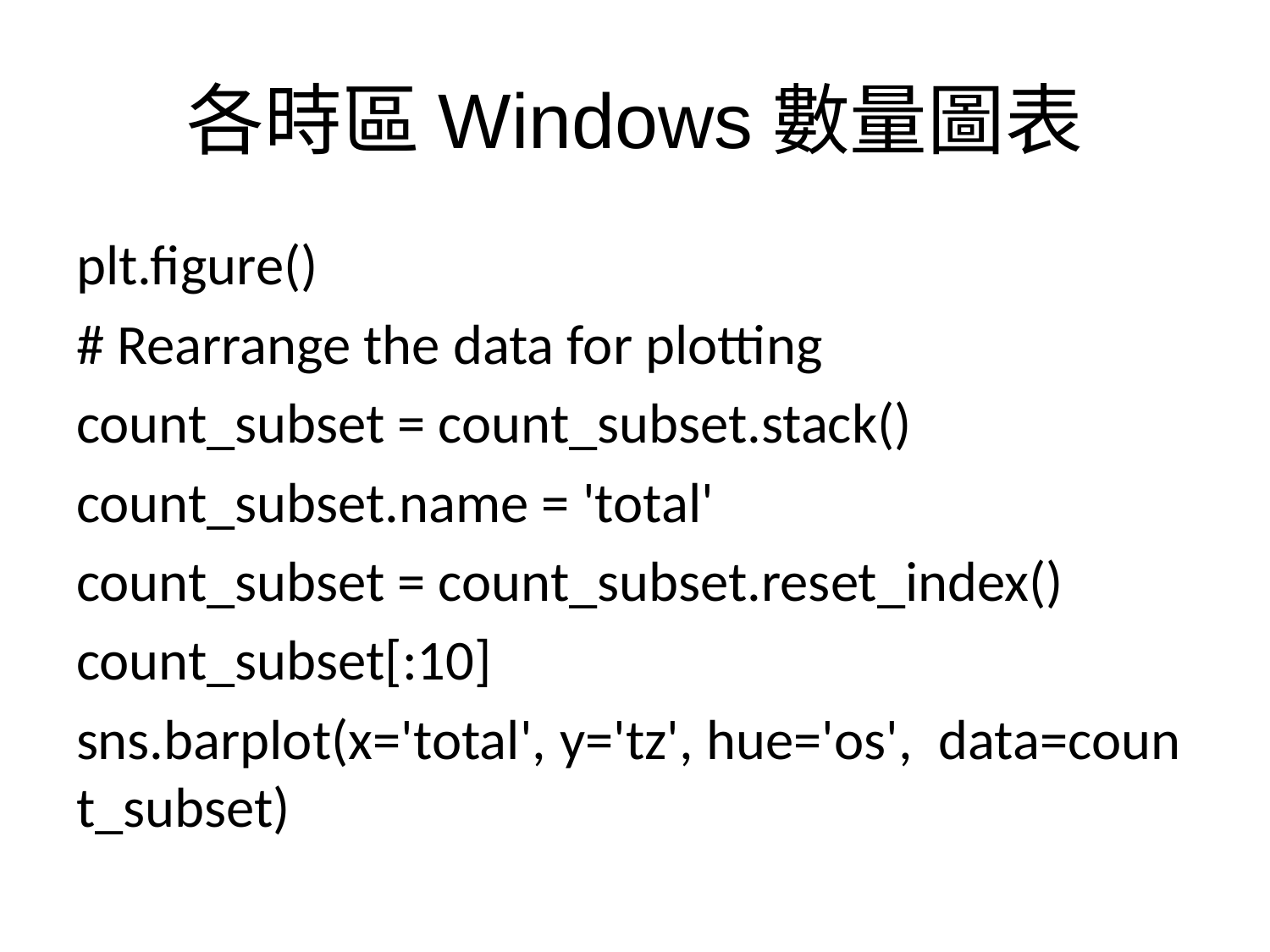

# 各時區Windows數量圖表
plt.figure()
# Rearrange the data for plotting
count_subset = count_subset.stack()
count_subset.name = 'total'
count_subset = count_subset.reset_index()
count_subset[:10]
sns.barplot(x='total', y='tz', hue='os',  data=count_subset)